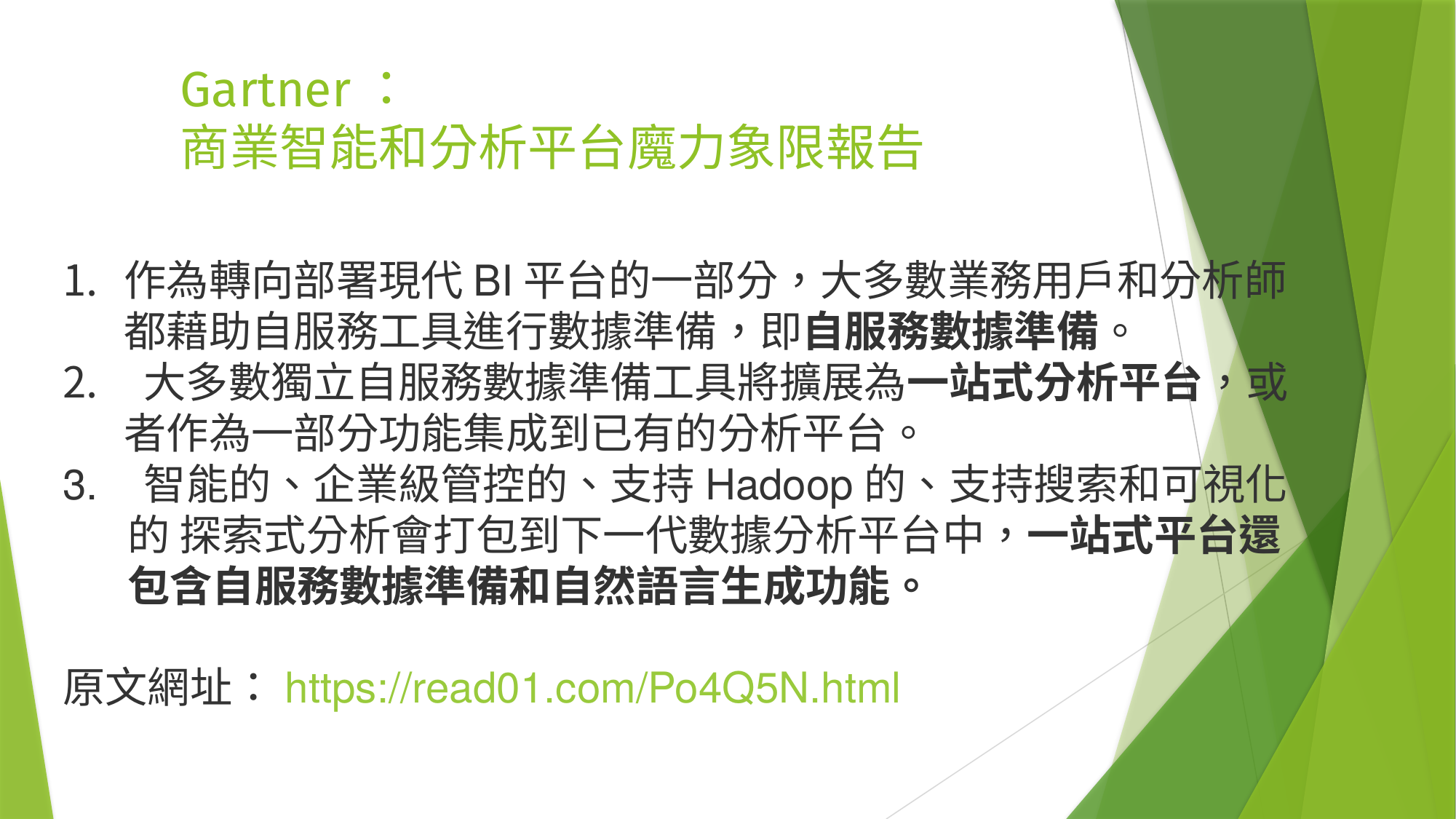

# Gartner： 商業智能和分析平台魔力象限報告
作為轉向部署現代BI平台的一部分，大多數業務用戶和分析師都藉助自服務工具進行數據準備，即自服務數據準備。
 大多數獨立自服務數據準備工具將擴展為一站式分析平台，或者作為一部分功能集成到已有的分析平台。
3.   智能的、企業級管控的、支持Hadoop的、支持搜索和可視化的 探索式分析會打包到下一代數據分析平台中，一站式平台還包含自服務數據準備和自然語言生成功能。
原文網址：https://read01.com/Po4Q5N.html